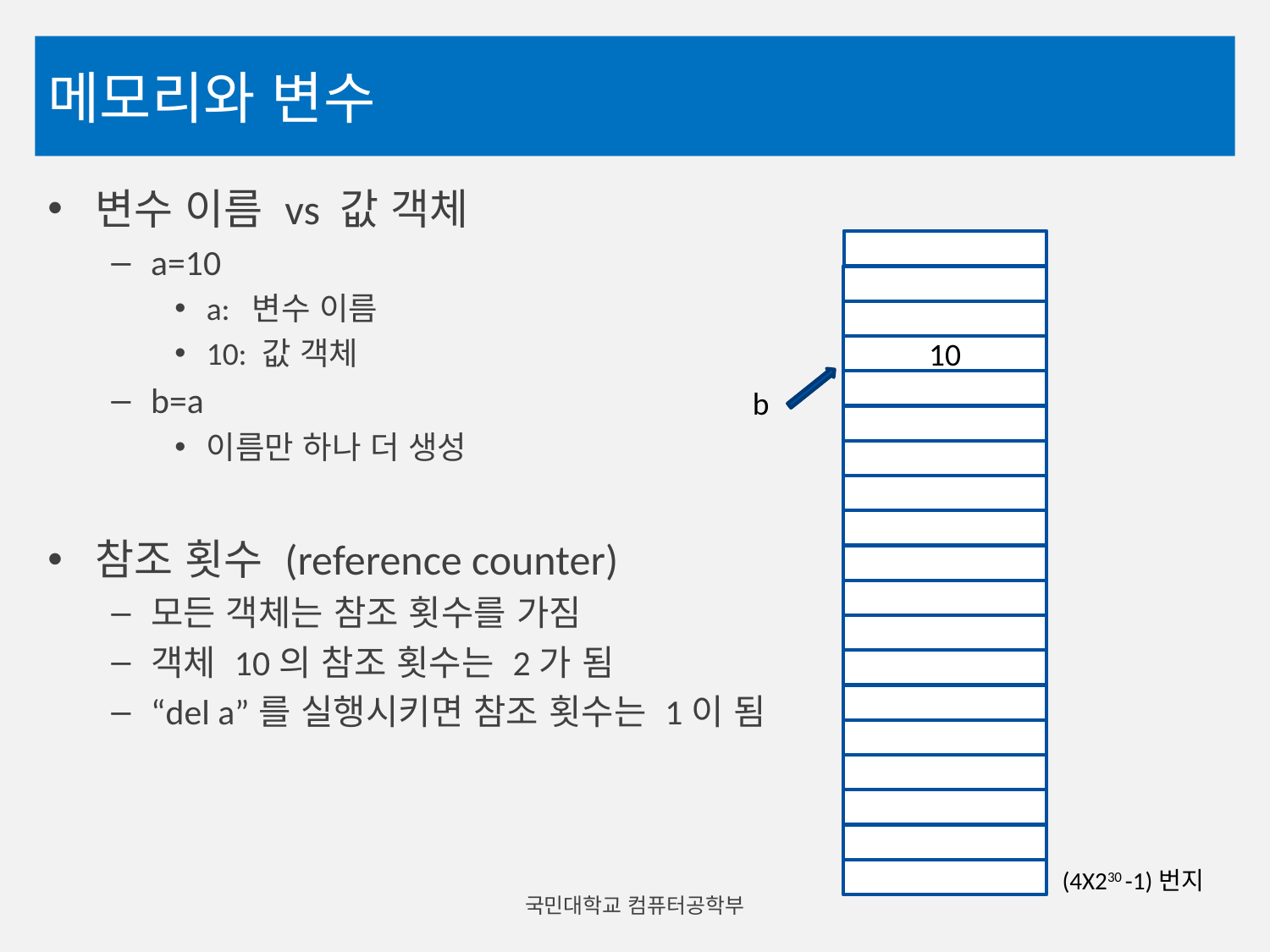

# 메모리와 변수
변수 이름 vs 값 객체
a=10
a:  변수 이름
10: 값 객체
b=a
이름만 하나 더 생성

참조 횟수 (reference counter)
모든 객체는 참조 횟수를 가짐
객체 10의 참조 횟수는 2가 됨
“del a”를 실행시키면 참조 횟수는 1이 됨

10

b

(4X230 -1)번지

국민대학교 컴퓨터공학부